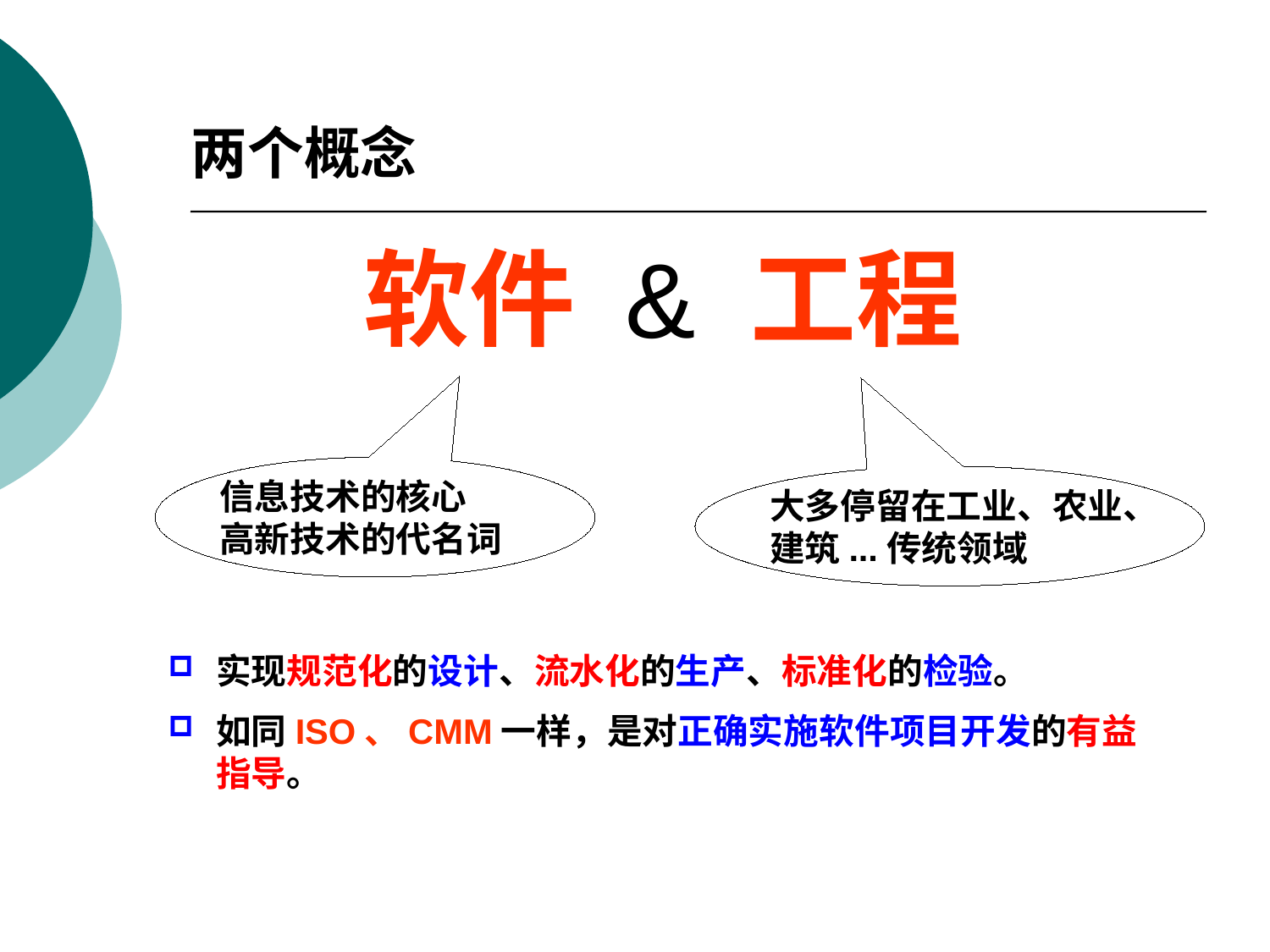

两个概念
软件 & 工程
信息技术的核心
高新技术的代名词
大多停留在工业、农业、建筑...传统领域
实现规范化的设计、流水化的生产、标准化的检验。
如同ISO、CMM一样，是对正确实施软件项目开发的有益指导。